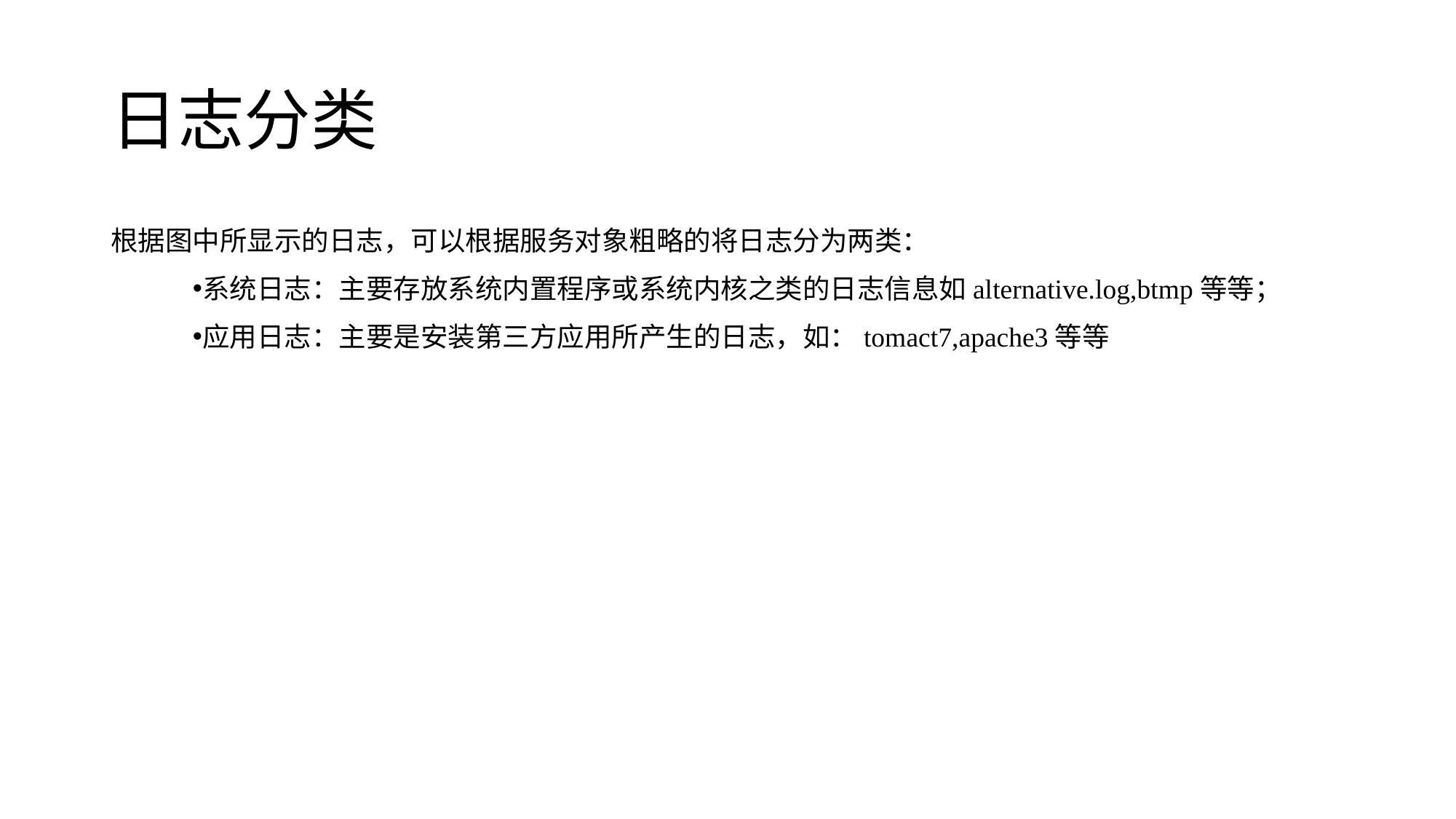

# 日志分类
根据图中所显示的日志，可以根据服务对象粗略的将日志分为两类：
系统日志：主要存放系统内置程序或系统内核之类的日志信息如alternative.log,btmp等等；
应用日志：主要是安装第三方应用所产生的日志，如：tomact7,apache3等等